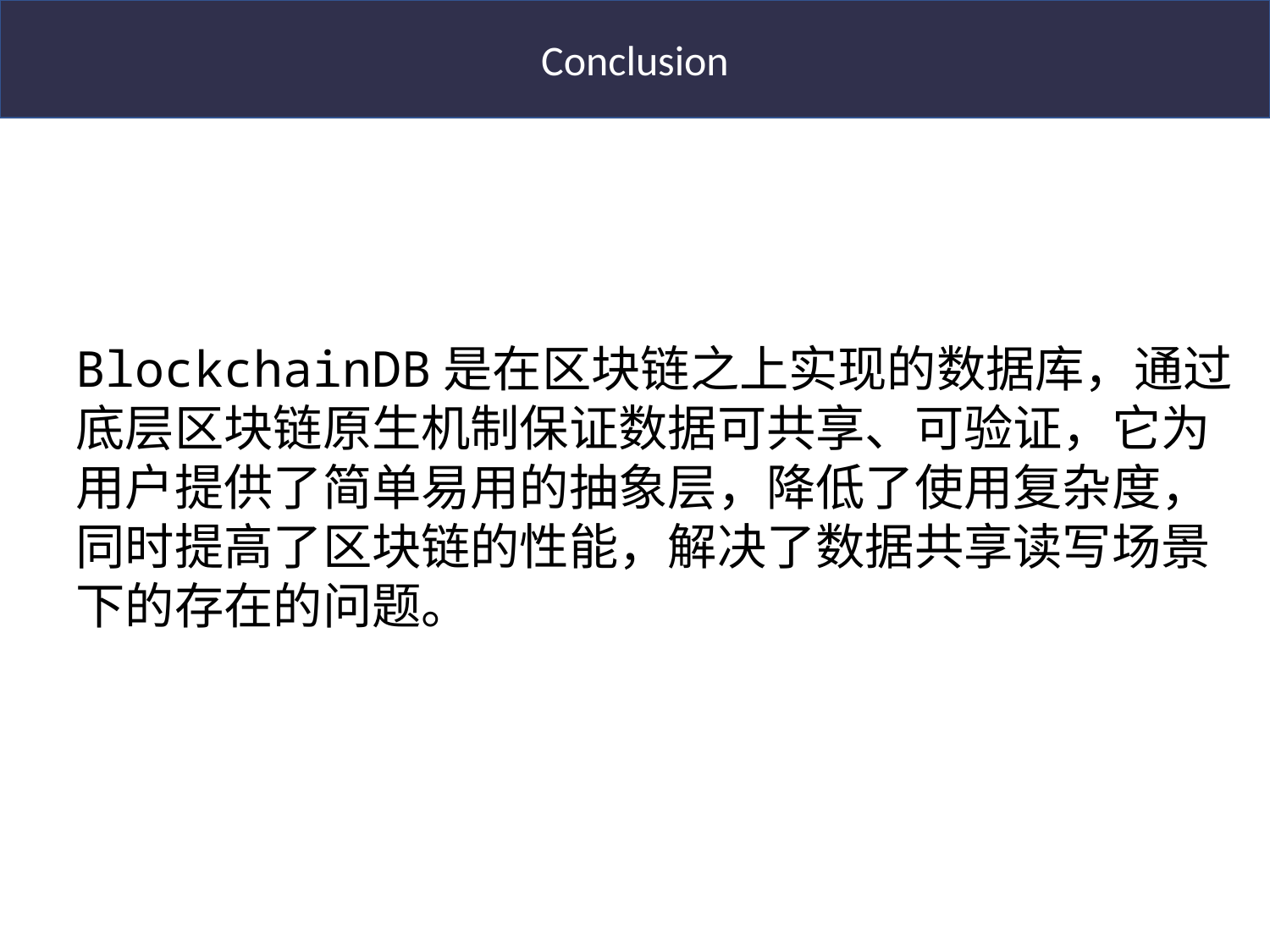

Conclusion
BlockchainDB是在区块链之上实现的数据库，通过底层区块链原生机制保证数据可共享、可验证，它为用户提供了简单易用的抽象层，降低了使用复杂度，同时提高了区块链的性能，解决了数据共享读写场景下的存在的问题。